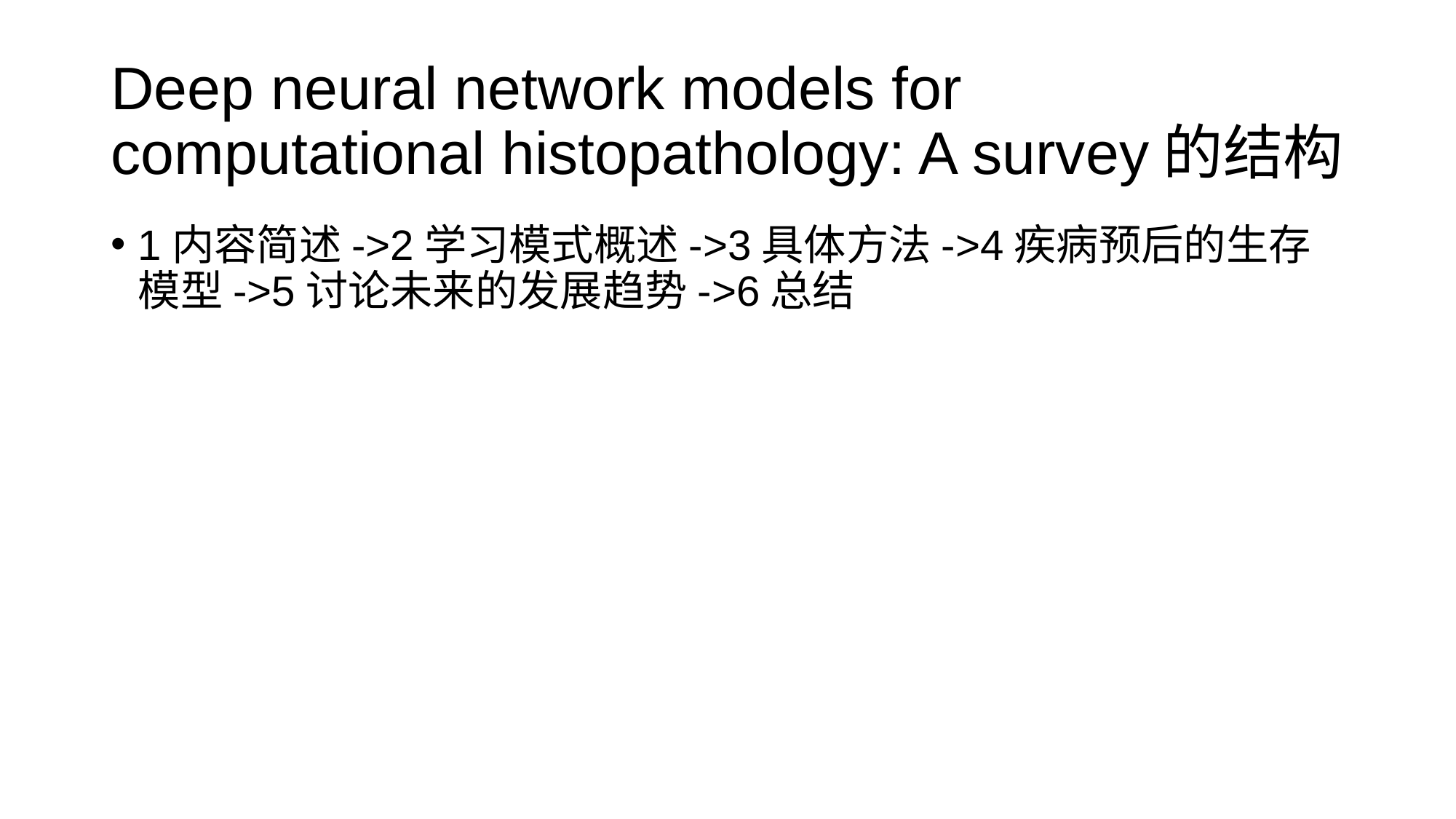

# Deep neural network models for computational histopathology: A survey的结构
1内容简述->2学习模式概述->3具体方法->4疾病预后的生存模型->5讨论未来的发展趋势->6总结